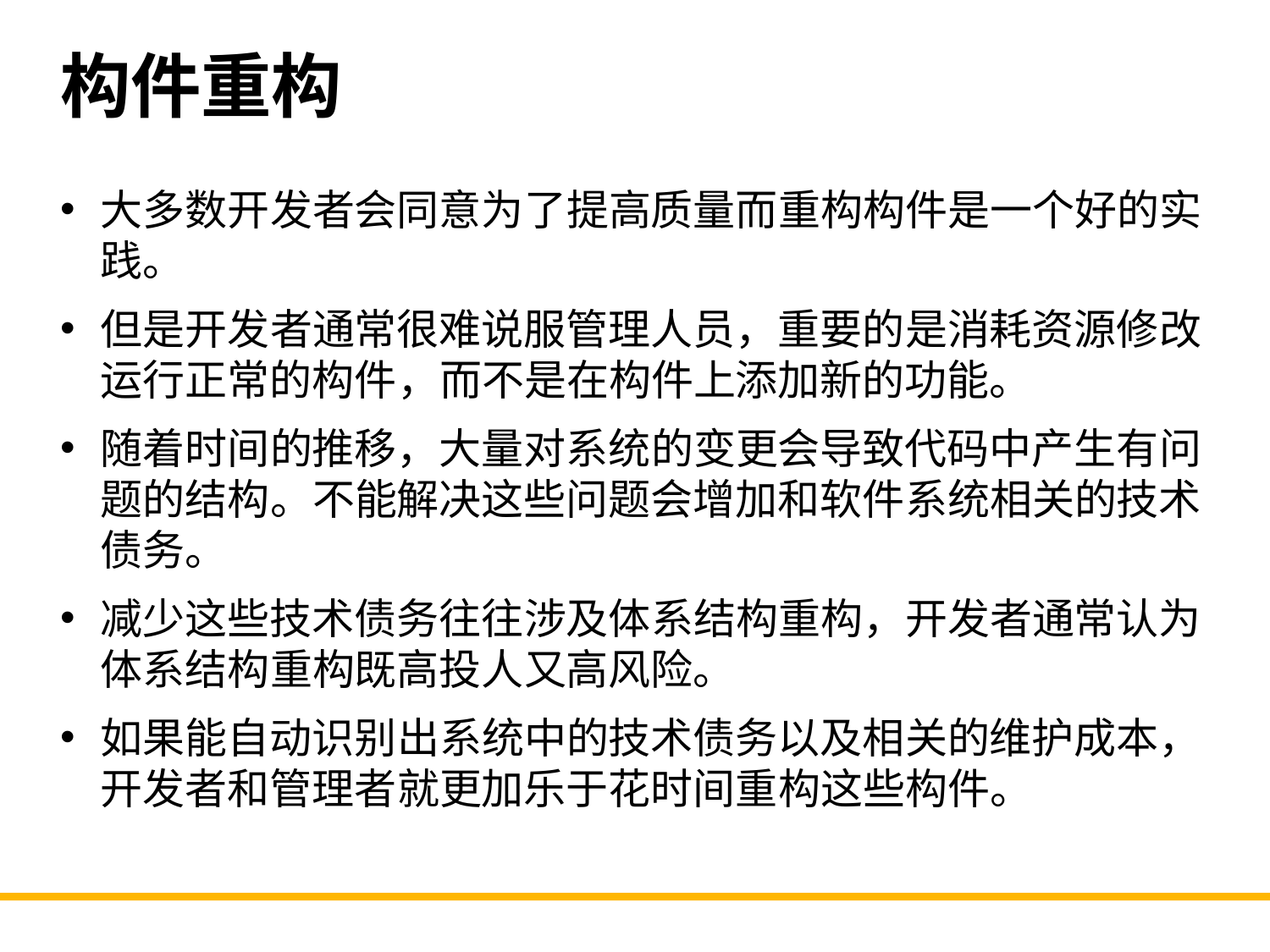

# 构件重构
大多数开发者会同意为了提高质量而重构构件是一个好的实践。
但是开发者通常很难说服管理人员，重要的是消耗资源修改运行正常的构件，而不是在构件上添加新的功能。
随着时间的推移，大量对系统的变更会导致代码中产生有问题的结构。不能解决这些问题会增加和软件系统相关的技术债务。
减少这些技术债务往往涉及体系结构重构，开发者通常认为体系结构重构既高投人又高风险。
如果能自动识别出系统中的技术债务以及相关的维护成本，开发者和管理者就更加乐于花时间重构这些构件。